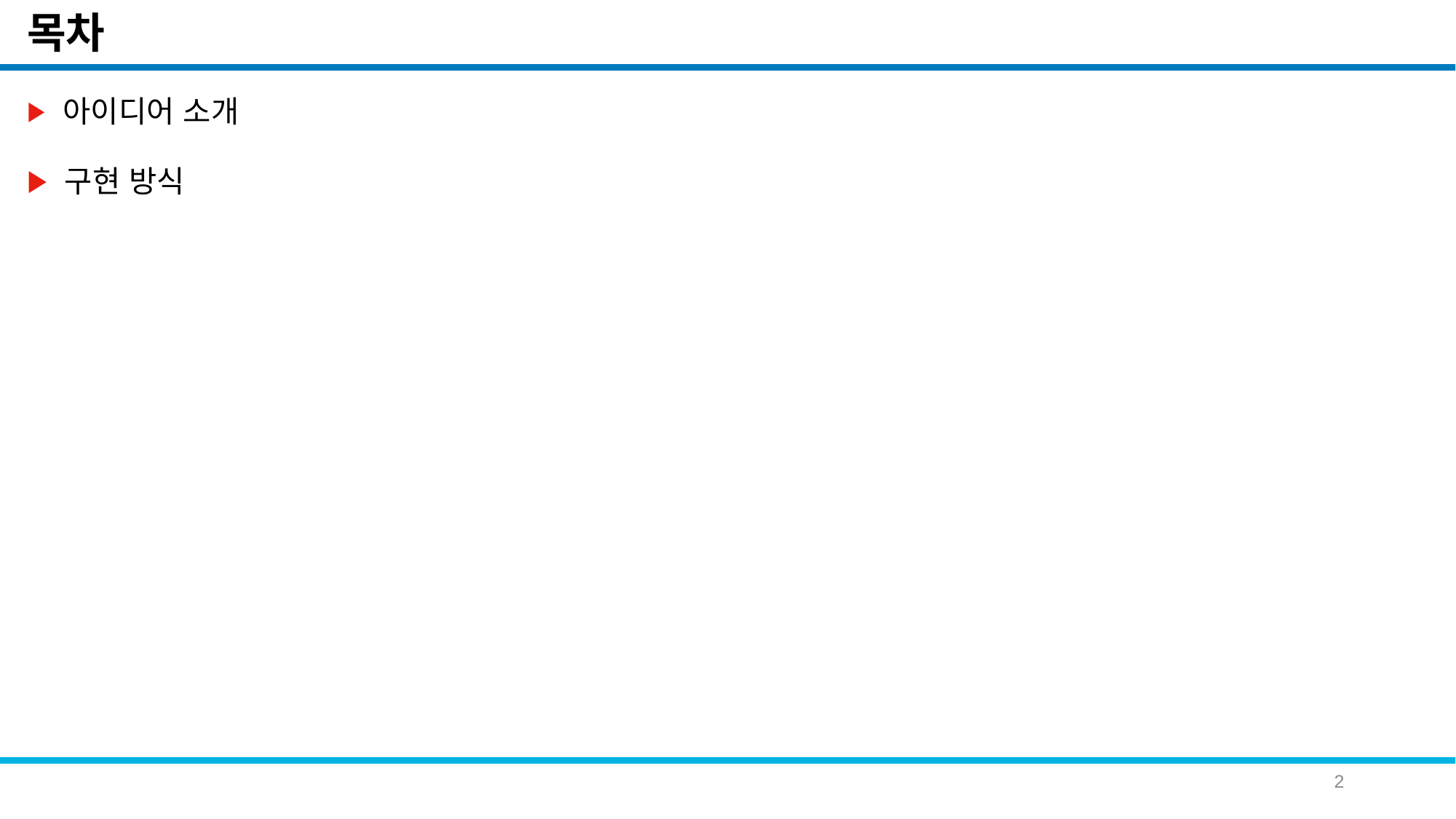

# 목차
 아이디어 소개
 구현 방식

2